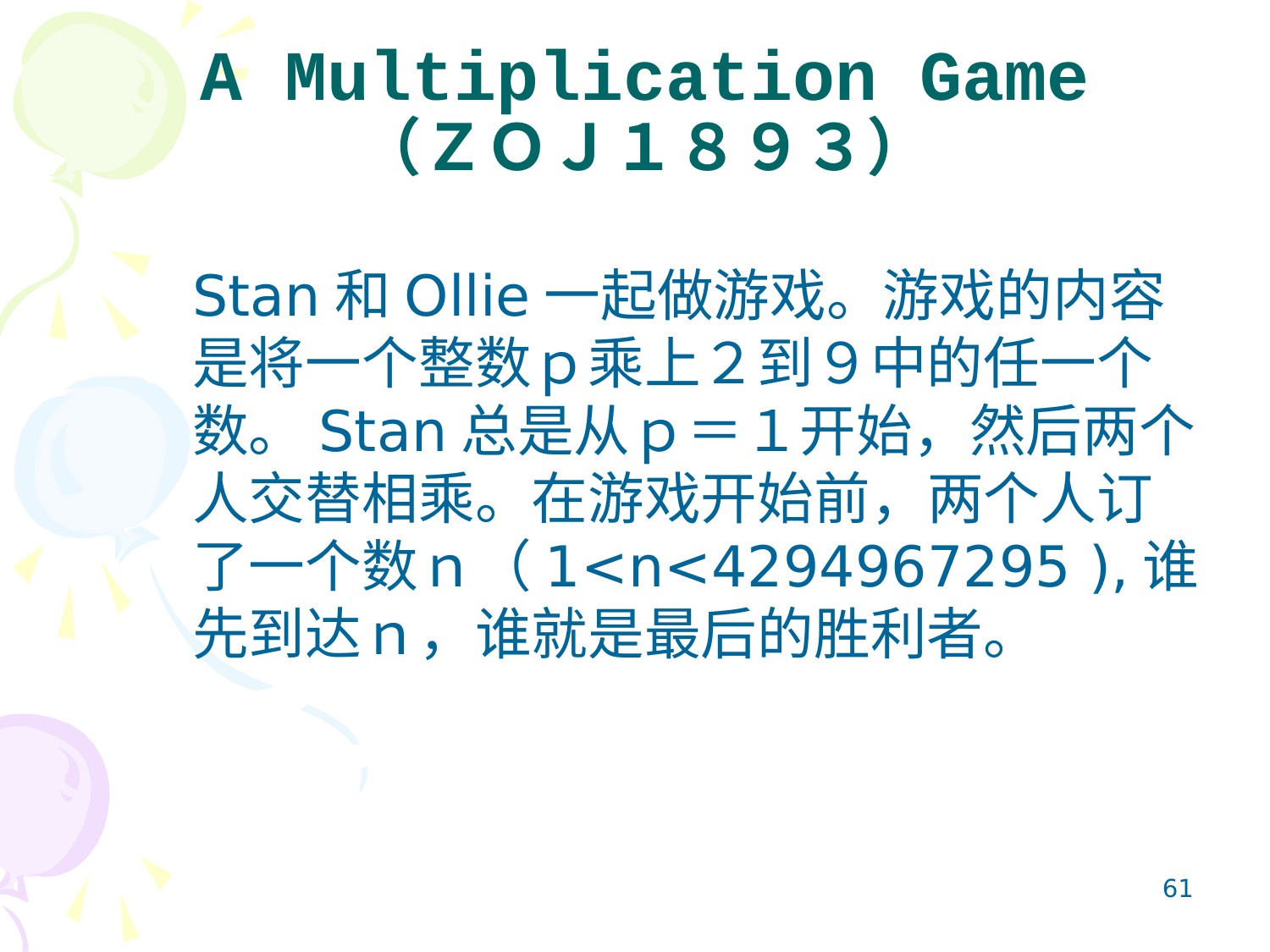

# A Multiplication Game （ＺＯＪ１８９３）
Stan和Ollie一起做游戏。游戏的内容是将一个整数ｐ乘上２到９中的任一个数。Stan总是从ｐ＝１开始，然后两个人交替相乘。在游戏开始前，两个人订了一个数ｎ（1<n<4294967295 ),谁先到达ｎ，谁就是最后的胜利者。
61